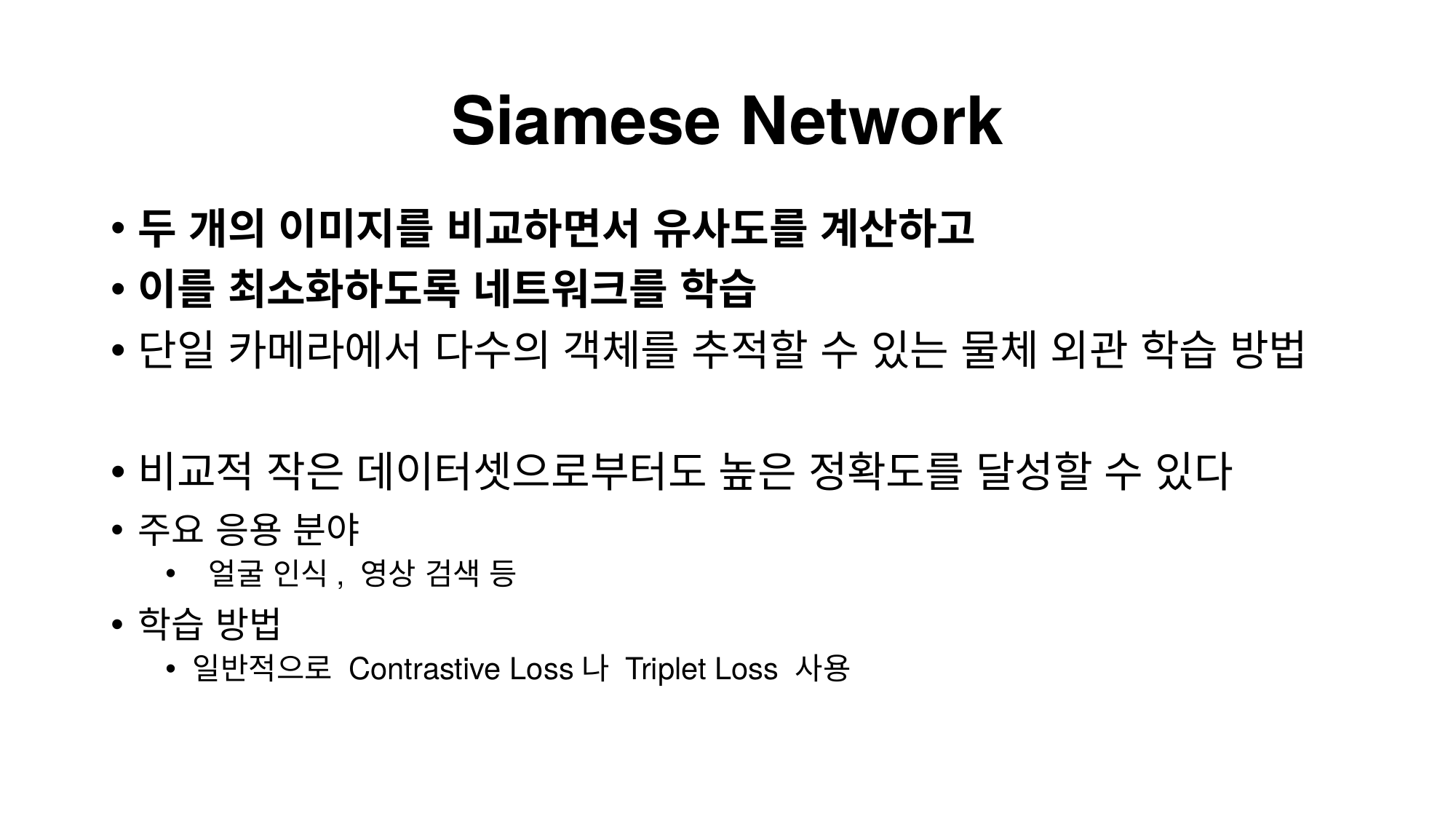

# Siamese Network
두 개의 이미지를 비교하면서 유사도를 계산하고
이를 최소화하도록 네트워크를 학습
단일 카메라에서 다수의 객체를 추적할 수 있는 물체 외관 학습 방법

비교적 작은 데이터셋으로부터도 높은 정확도를 달성할 수 있다
주요 응용 분야
 얼굴 인식, 영상 검색 등
학습 방법
일반적으로 Contrastive Loss나 Triplet Loss 사용